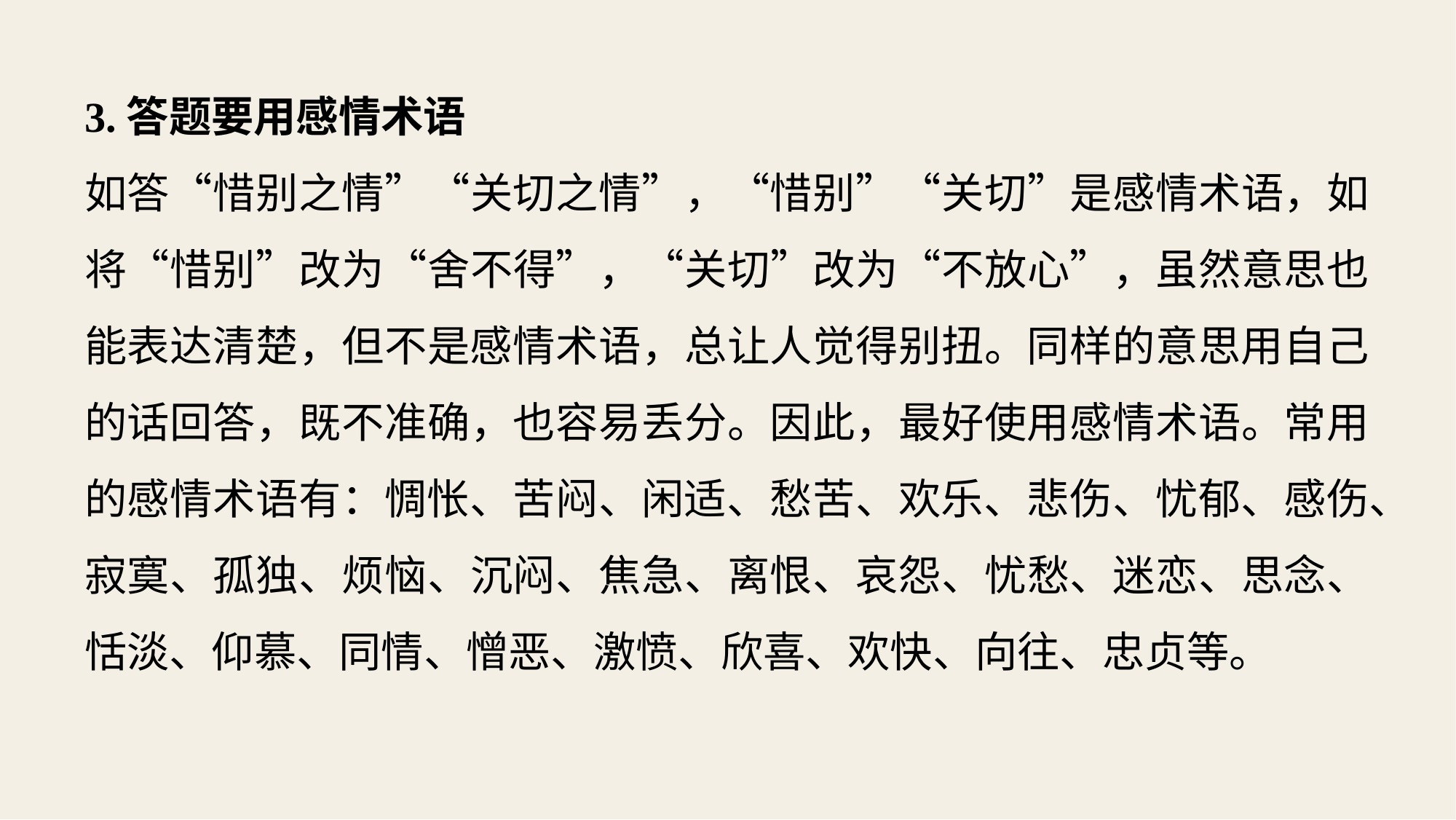

3.答题要用感情术语
如答“惜别之情”“关切之情”，“惜别”“关切”是感情术语，如将“惜别”改为“舍不得”，“关切”改为“不放心”，虽然意思也能表达清楚，但不是感情术语，总让人觉得别扭。同样的意思用自己的话回答，既不准确，也容易丢分。因此，最好使用感情术语。常用的感情术语有：惆怅、苦闷、闲适、愁苦、欢乐、悲伤、忧郁、感伤、寂寞、孤独、烦恼、沉闷、焦急、离恨、哀怨、忧愁、迷恋、思念、恬淡、仰慕、同情、憎恶、激愤、欣喜、欢快、向往、忠贞等。